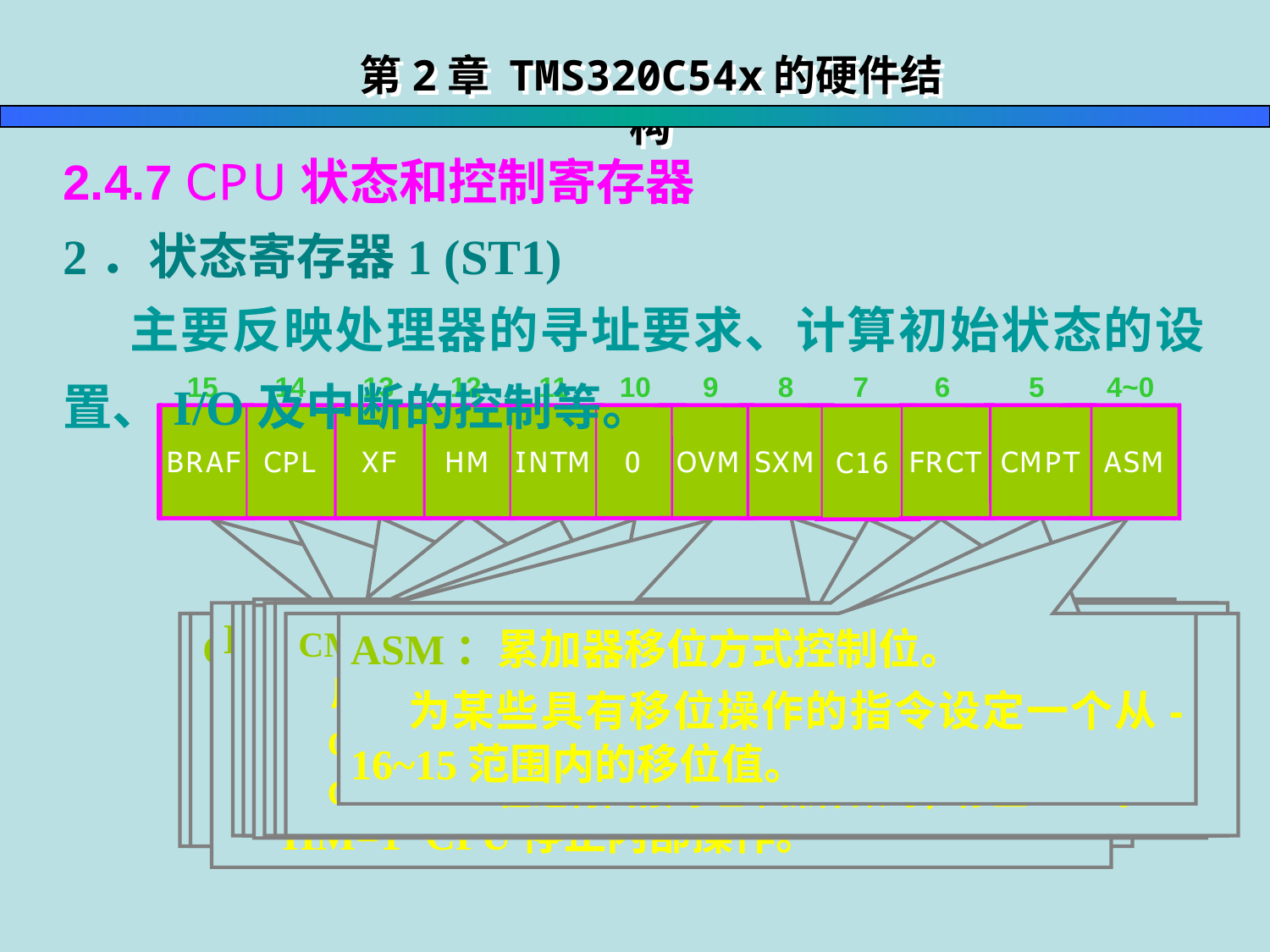

第2章 TMS320C54x的硬件结构

2.4.7 CPU状态和控制寄存器
2．状态寄存器1 (ST1)
    主要反映处理器的寻址要求、计算初始状态的设置、I/O及中断的控制等。
| 15 | 14 | 13 | 12 | 11 | 10 | 9 | 8 | 7 | 6 | 5 | 4~0 |
| --- | --- | --- | --- | --- | --- | --- | --- | --- | --- | --- | --- |
| BRAF | CPL | XF | HM | INTM | 0 | OVM | SXM | C16 | FRCT | CMPT | ASM |

BRAF

BRAF

CPL

CPL

XF

XF

HM

HM

INTM

INTM

0

0

OVM

OVM

SXM

SXM

FRCT

FRCT

CMPT

CMPT

ASM

ASM

C16

C16

OVM：溢出方式控制位；
       用来确定累加器溢出时，对累加器的加载方式。
  OVM=0  将运算的溢出结果直接加载到累加器中；
  OVM=1  当正溢出时，将007FFFFFFFH加载累加器；
           当负溢出时，将FF80000000H加载累加器。
HM：保持方式位；响应HOLD信号时，指示
     CPU是否继续执行内部操作。
     HM=0  CPU从内部程序存储器取指，
                         继续执行内部操作。
     HM=1  CPU停止内部操作。
INTM：中断方式控制位；
       用于屏蔽或开放所有可屏蔽中断。
       INTN=0  开放全部可屏蔽中断；
       INTN=1  禁止所有可屏蔽中断。
0：保留位，未被使用，总是读为0。
C16：双16位/双精度算术运算方式控制位；
      用来决定ALU的算术运算方式。
     C16=0  ALU工作在双精度算术运算方式；
     C16=1  ALU工作在双16位算术运算方式。
FRCT：小数方式控制位；
       用来确定乘法器的运算方式。
       FRCT=1  乘法器的输出左移一位，
                 消除多余的符号位。
SXM：符号位扩展方式控制位；用来确定数据
  在运算之前是否需要符号位扩展。
  SXM=0  数据进入ALU之前禁止符号位扩展；
  SXM=1  数据进入ALU之前进行符号位扩展。
BRAF：块重复操作标志位。
   用来指示当前是否在执行块重复操作。
   BRAF=0  表示当前不进行重复块操作；
   BRAF=1  表示当前正在进行块重复操作。
CPL：直接寻址编辑方式标志位；
      用来指示直接寻址选用何种指针。
      CPL=0  选用数据页指针DP的直接寻址；
      CPL=1  选用堆栈指针SP的直接寻址。
XF：外部XF引脚状态控制位。
    用来控制XF通用外部输出引脚的状态。
    执行SSBX  XF=1  XF通用输出引脚为1；
    执行RSBX  XF=0  XF通用输出引脚为0。
CMPT：间接寻址辅助寄存器修正方式控制位；
   用来决定ARP是否进行修正。
   CMPT=0  在进行间接寻址单操作数时，不修正ARP；
   CMPT=1  在进行间接寻址单操作数时，修正ARP。
ASM：累加器移位方式控制位。
    为某些具有移位操作的指令设定一个从-16~15范围内的移位值。
71